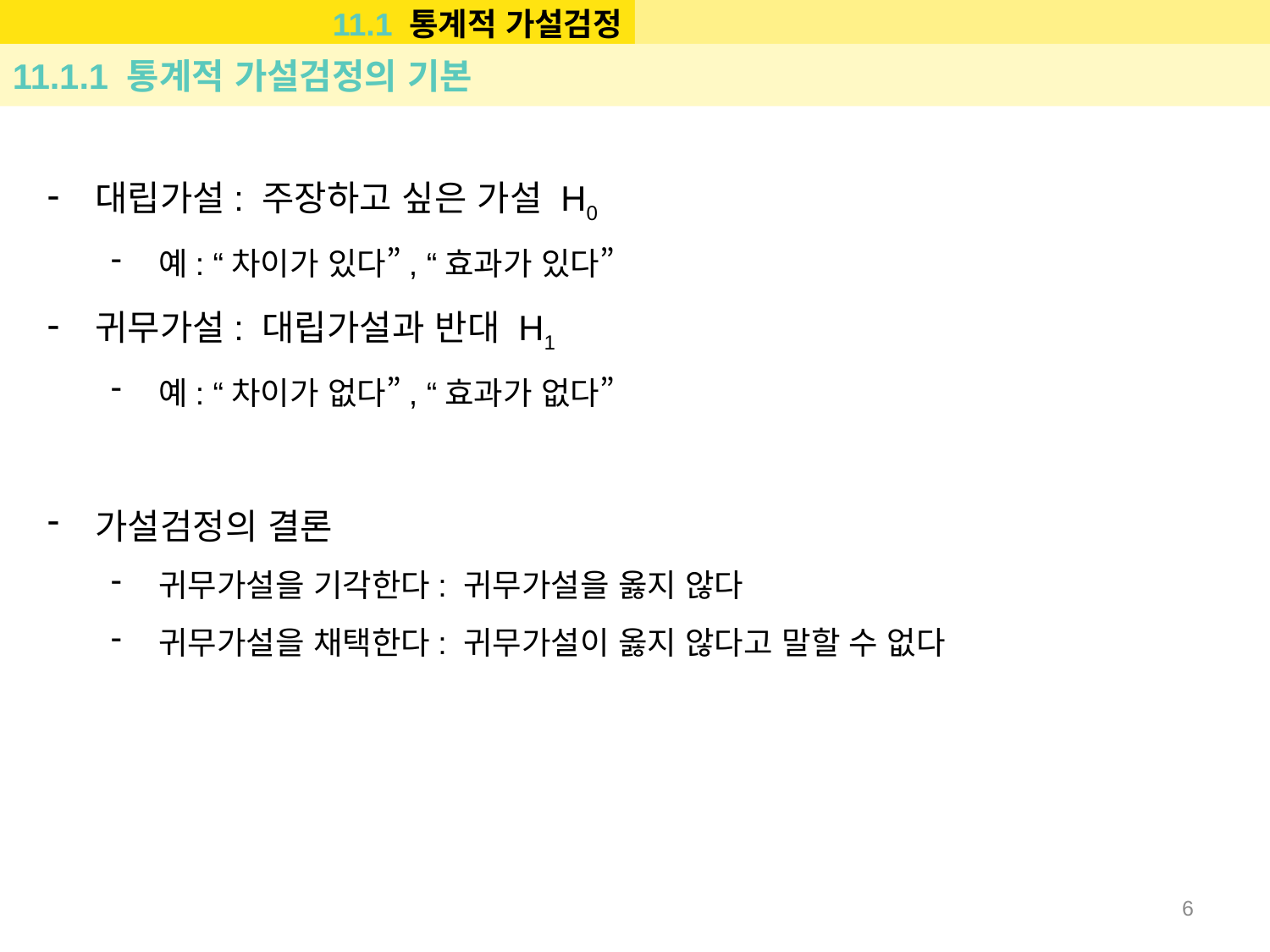

11.1 통계적 가설검정

11.1.1 통계적 가설검정의 기본
대립가설: 주장하고 싶은 가설 H0
예: “차이가 있다”, “효과가 있다”
귀무가설: 대립가설과 반대 H1
예: “차이가 없다”, “효과가 없다”

가설검정의 결론
귀무가설을 기각한다: 귀무가설을 옳지 않다
귀무가설을 채택한다: 귀무가설이 옳지 않다고 말할 수 없다
6